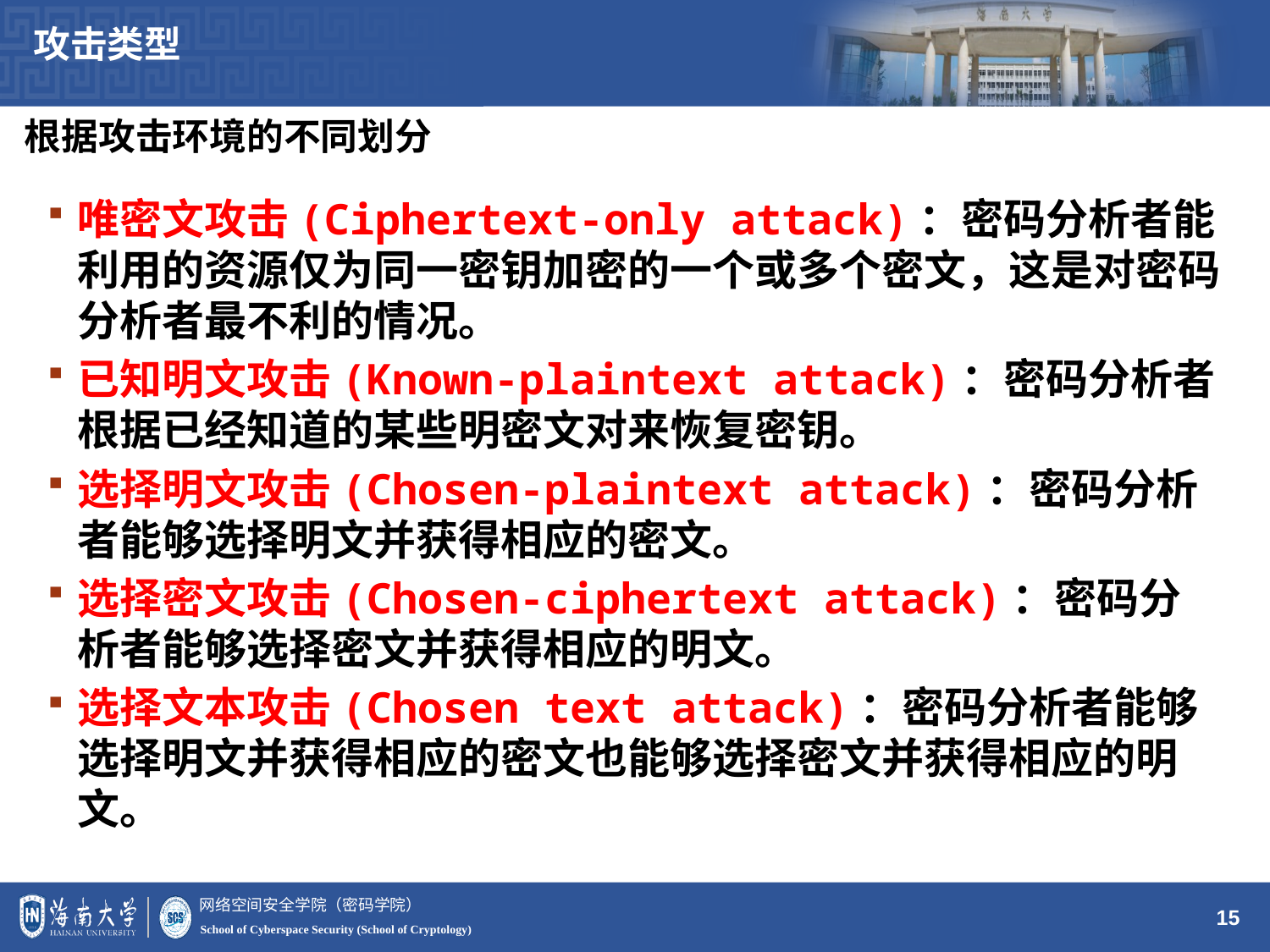

攻击类型
根据攻击环境的不同划分
唯密文攻击(Ciphertext-only attack)：密码分析者能利用的资源仅为同一密钥加密的一个或多个密文，这是对密码分析者最不利的情况。
已知明文攻击(Known-plaintext attack)：密码分析者根据已经知道的某些明密文对来恢复密钥。
选择明文攻击(Chosen-plaintext attack)：密码分析者能够选择明文并获得相应的密文。
选择密文攻击(Chosen-ciphertext attack)：密码分析者能够选择密文并获得相应的明文。
选择文本攻击(Chosen text attack)：密码分析者能够选择明文并获得相应的密文也能够选择密文并获得相应的明文。
15